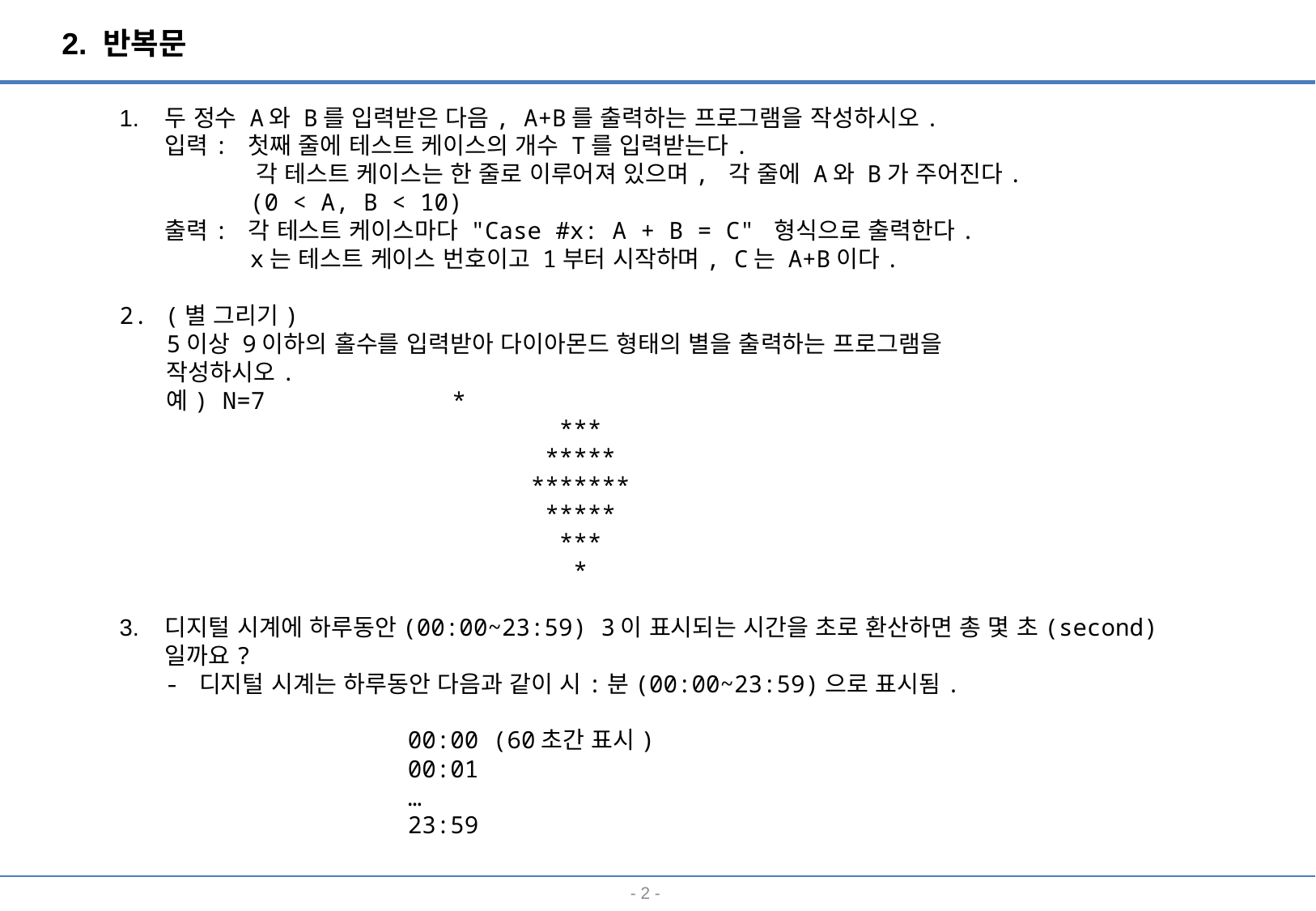

2. 반복문
두 정수 A와 B를 입력받은 다음, A+B를 출력하는 프로그램을 작성하시오.
입력: 첫째 줄에 테스트 케이스의 개수 T를 입력받는다.
      각 테스트 케이스는 한 줄로 이루어져 있으며, 각 줄에 A와 B가 주어진다.
      (0 < A, B < 10)
출력: 각 테스트 케이스마다 "Case #x: A + B = C" 형식으로 출력한다.
      x는 테스트 케이스 번호이고 1부터 시작하며, C는 A+B이다.

(별 그리기)
5이상 9이하의 홀수를 입력받아 다이아몬드 형태의 별을 출력하는 프로그램을
작성하시오.
예) N=7		   *
			  ***
			 *****
			*******
			 *****
			  ***
			   *

디지털 시계에 하루동안(00:00~23:59) 3이 표시되는 시간을 초로 환산하면 총 몇 초(second)
일까요?
- 디지털 시계는 하루동안 다음과 같이 시:분(00:00~23:59)으로 표시됨.
		00:00 (60초간 표시)
		00:01
		…
		23:59
- 2 -